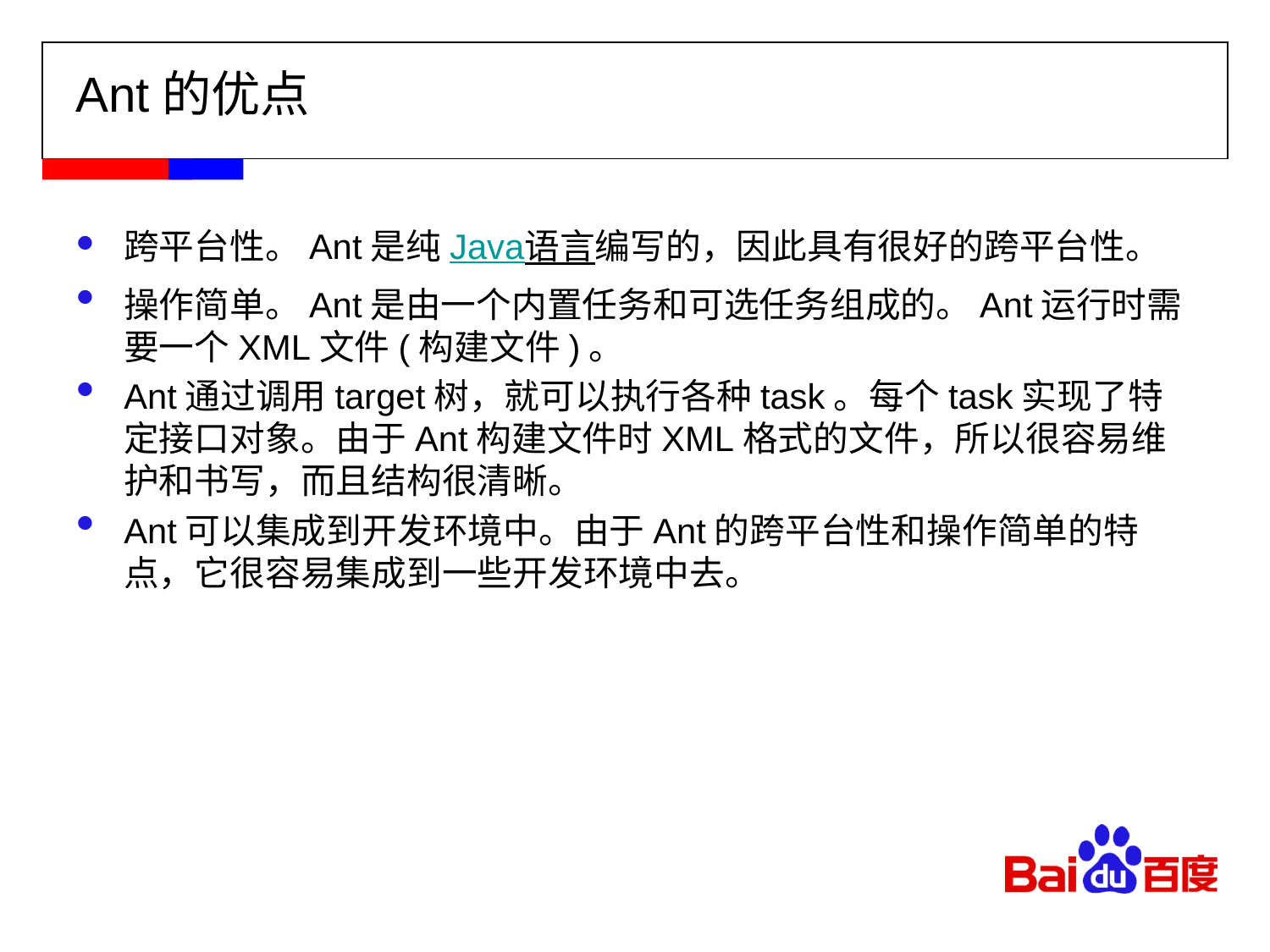

# Ant的优点
跨平台性。Ant是纯Java语言编写的，因此具有很好的跨平台性。
操作简单。Ant是由一个内置任务和可选任务组成的。Ant运行时需要一个XML文件(构建文件)。
Ant通过调用target树，就可以执行各种task。每个task实现了特定接口对象。由于Ant构建文件时XML格式的文件，所以很容易维护和书写，而且结构很清晰。
Ant可以集成到开发环境中。由于Ant的跨平台性和操作简单的特点，它很容易集成到一些开发环境中去。